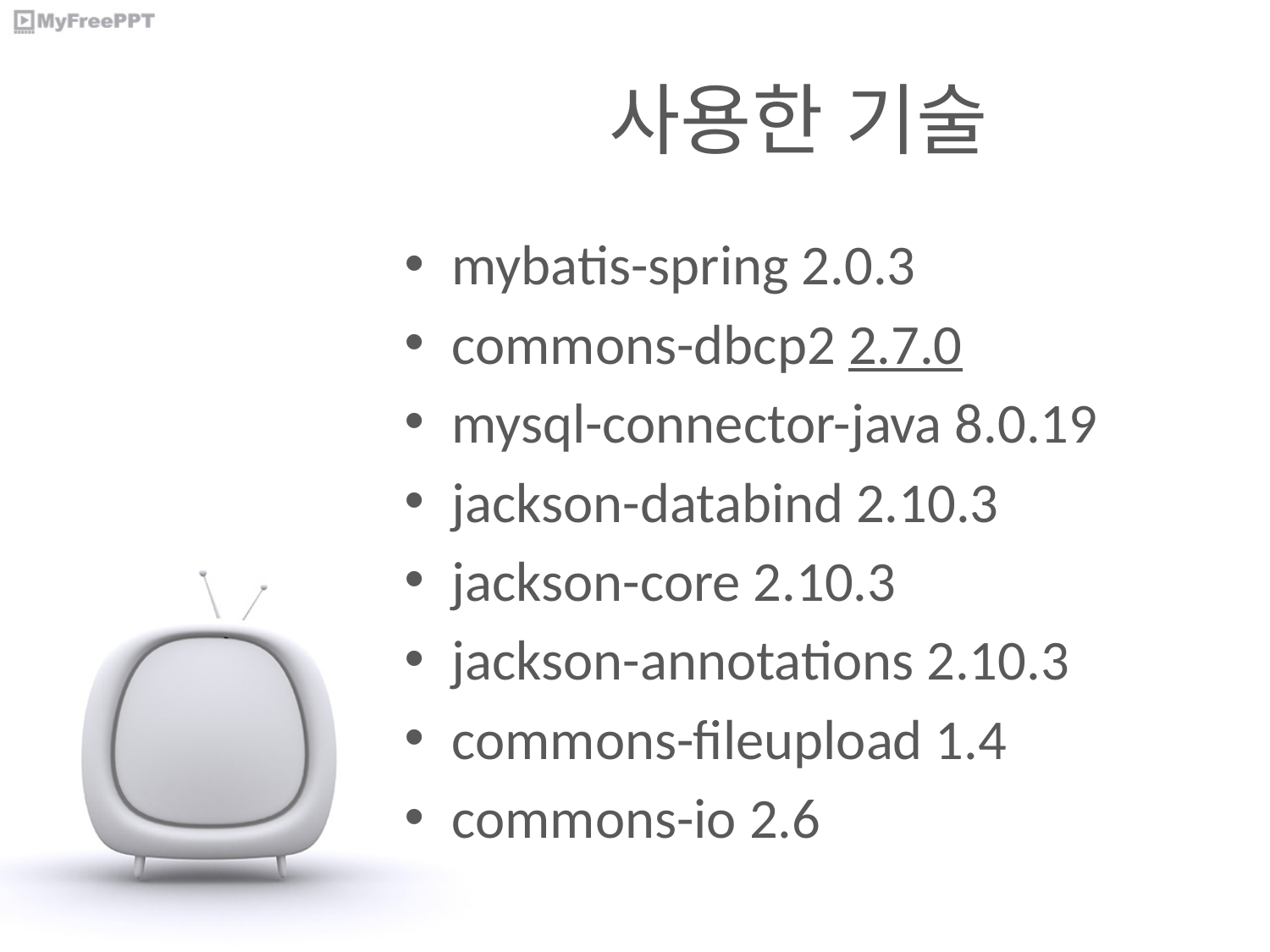

# 사용한 기술
mybatis-spring 2.0.3
commons-dbcp2 2.7.0
mysql-connector-java 8.0.19
jackson-databind 2.10.3
jackson-core 2.10.3
jackson-annotations 2.10.3
commons-fileupload 1.4
commons-io 2.6